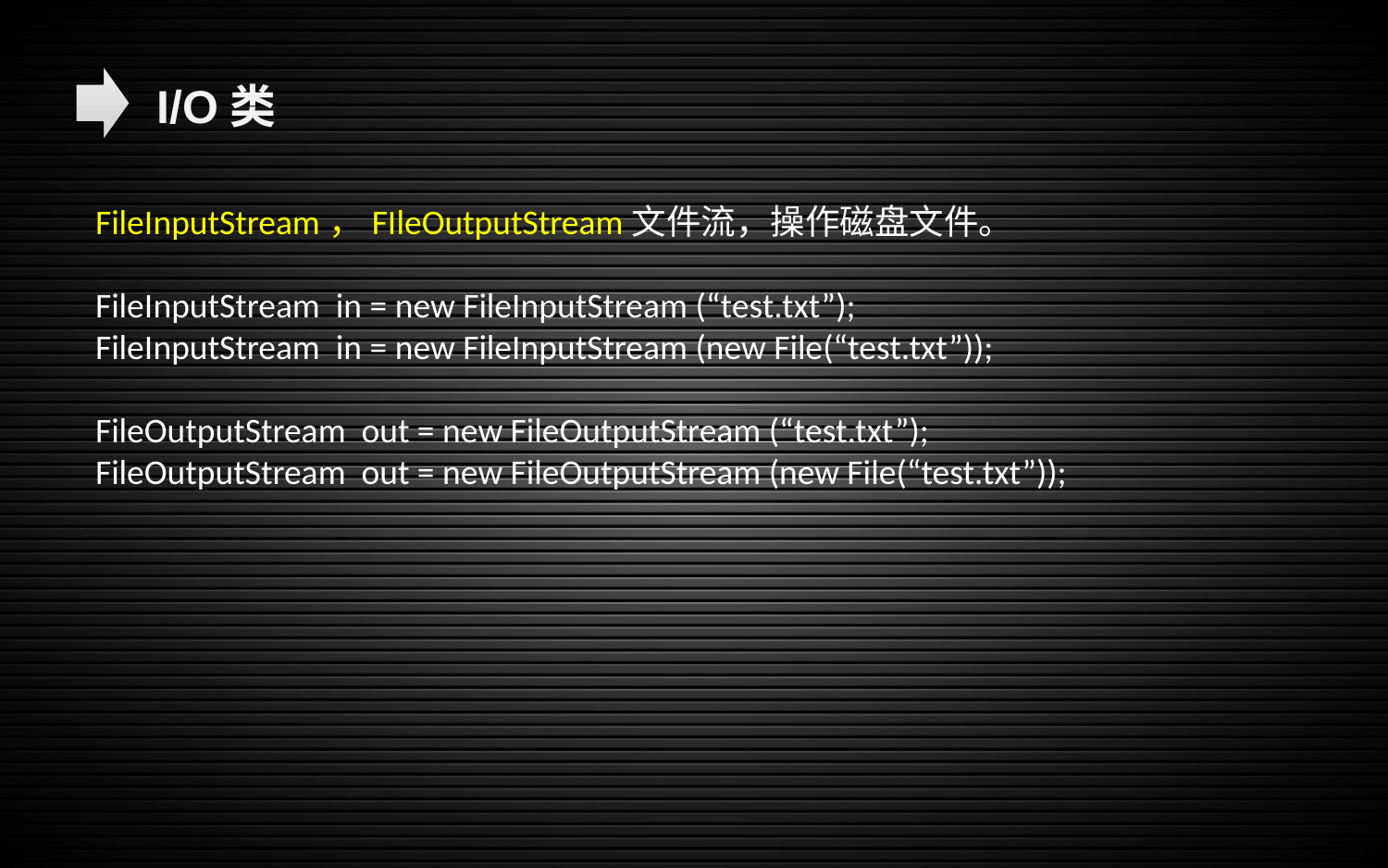

I/O类
FileInputStream，FIleOutputStream文件流，操作磁盘文件。

FileInputStream  in = new FileInputStream (“test.txt”);
FileInputStream  in = new FileInputStream (new File(“test.txt”));

FileOutputStream  out = new FileOutputStream (“test.txt”);
FileOutputStream  out = new FileOutputStream (new File(“test.txt”));